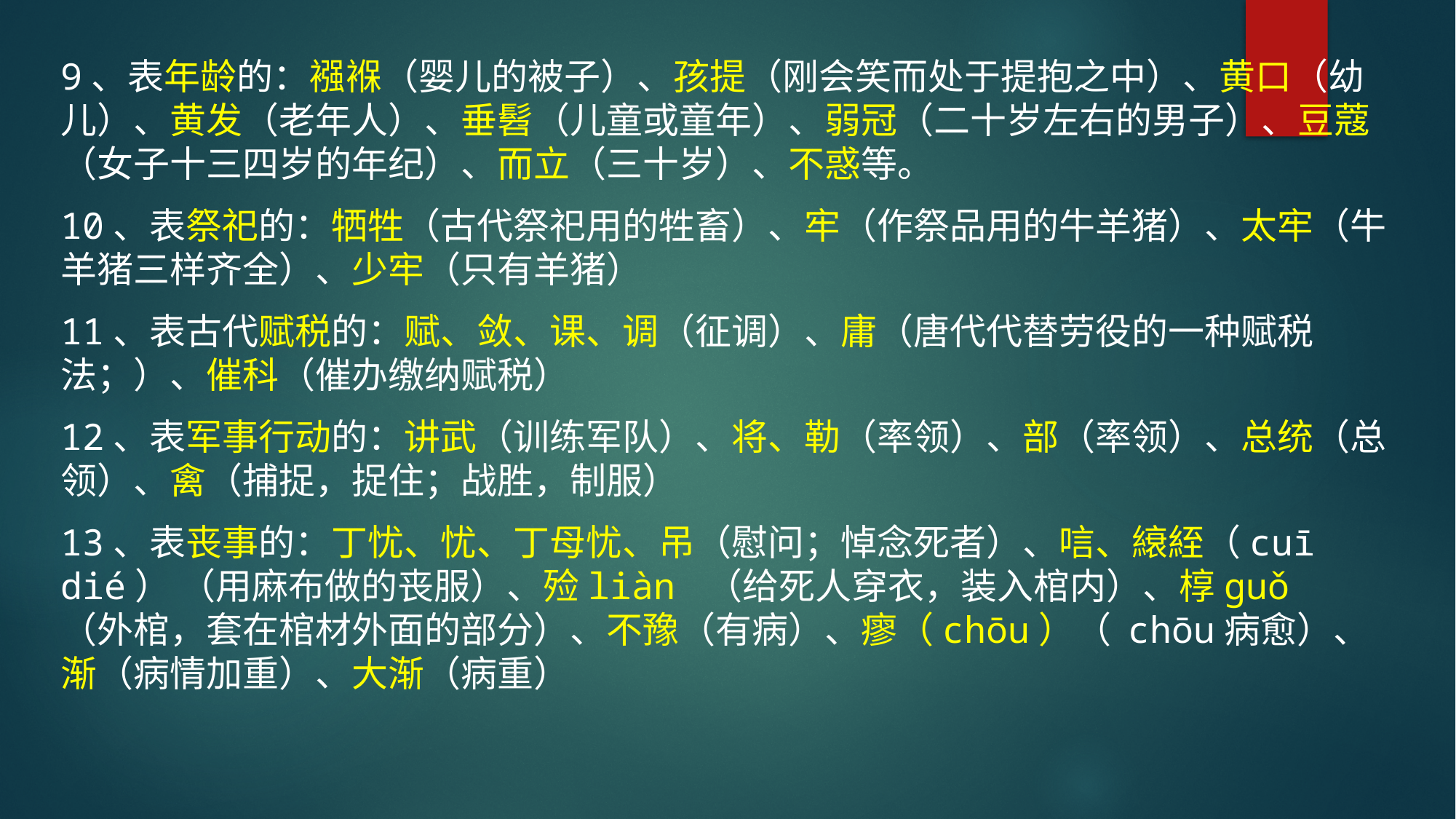

9、表年龄的：襁褓（婴儿的被子）、孩提（刚会笑而处于提抱之中）、黄口（幼儿）、黄发（老年人）、垂髫（儿童或童年）、弱冠（二十岁左右的男子）、豆蔻（女子十三四岁的年纪）、而立（三十岁）、不惑等。
10、表祭祀的：牺牲（古代祭祀用的牲畜）、牢（作祭品用的牛羊猪）、太牢（牛羊猪三样齐全）、少牢（只有羊猪）
11、表古代赋税的：赋、敛、课、调（征调）、庸（唐代代替劳役的一种赋税法；）、催科（催办缴纳赋税）
12、表军事行动的：讲武（训练军队）、将、勒（率领）、部（率领）、总统（总领）、禽（捕捉，捉住；战胜，制服）
13、表丧事的：丁忧、忧、丁母忧、吊（慰问；悼念死者）、唁、縗絰（cuī dié） （用麻布做的丧服）、殓liàn （给死人穿衣，装入棺内）、椁guǒ （外棺，套在棺材外面的部分）、不豫（有病）、瘳（chōu）（ chōu病愈）、渐（病情加重）、大渐（病重）